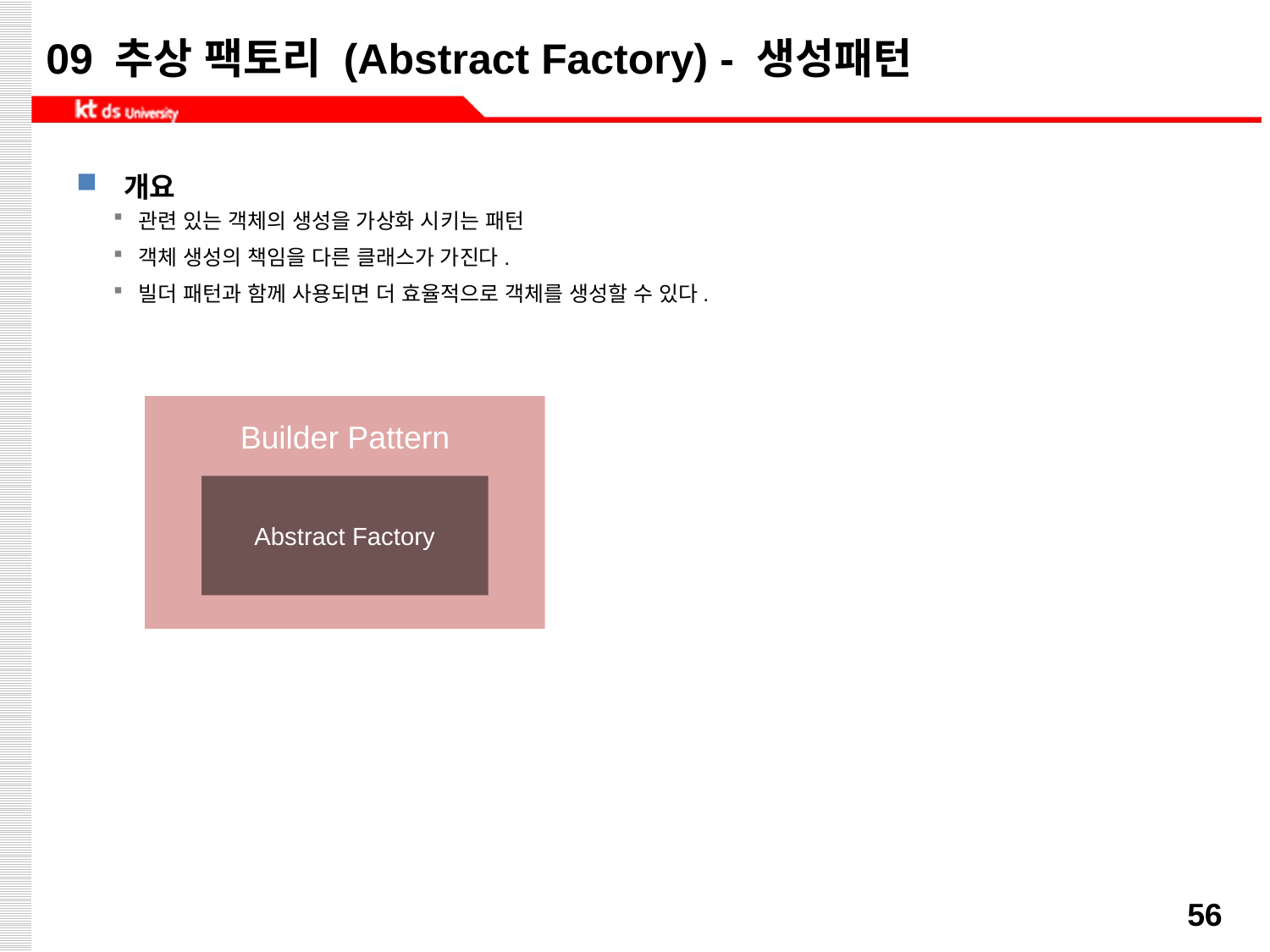

# 09 추상 팩토리 (Abstract Factory) - 생성패턴
개요
관련 있는 객체의 생성을 가상화 시키는 패턴
객체 생성의 책임을 다른 클래스가 가진다.
빌더 패턴과 함께 사용되면 더 효율적으로 객체를 생성할 수 있다.

Builder Pattern

Abstract Factory